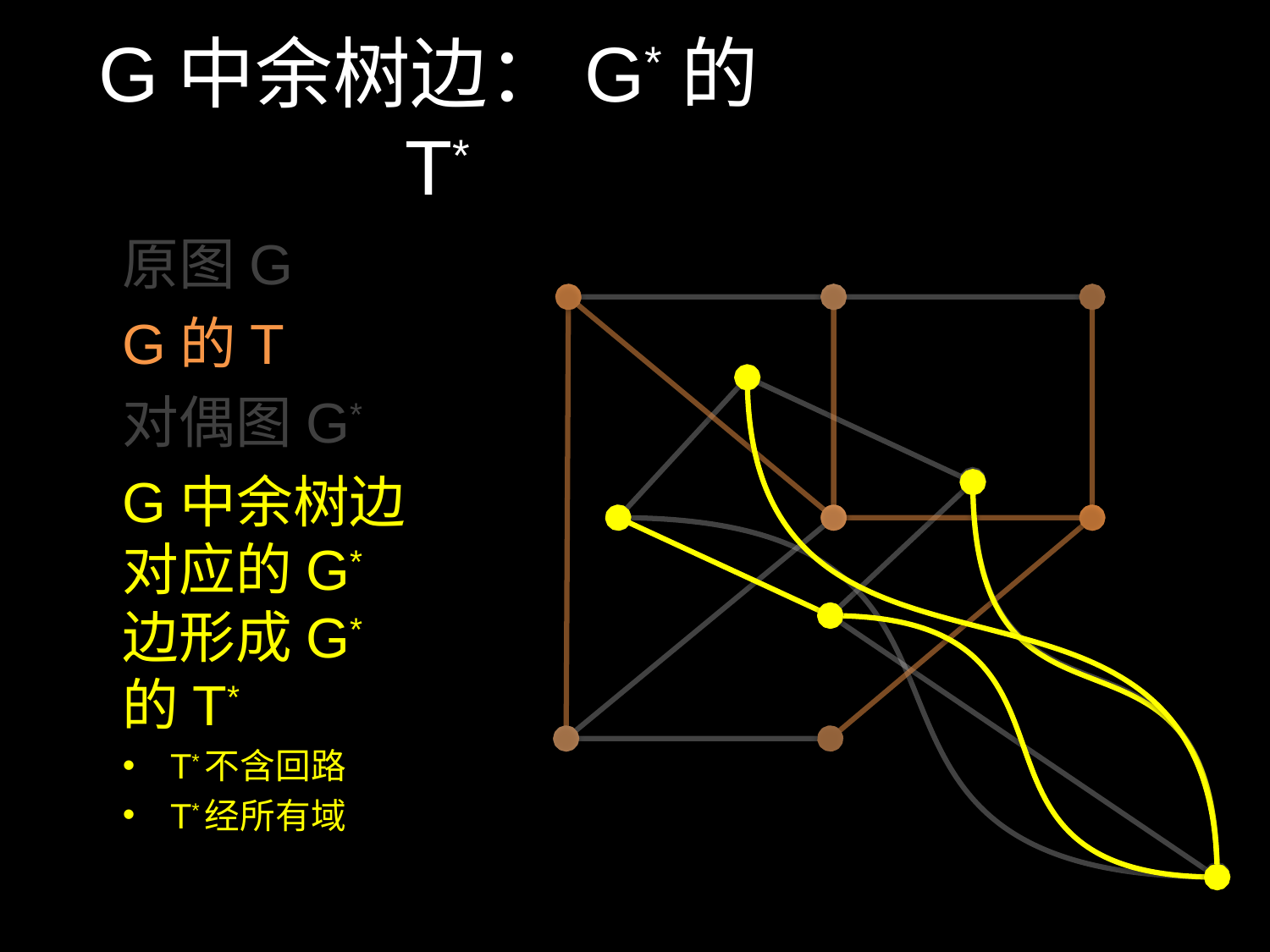

# G中余树边：G*的T*
原图G
G的T
对偶图G*
G中余树边对应的G*边形成G*的T*
T*不含回路
T*经所有域